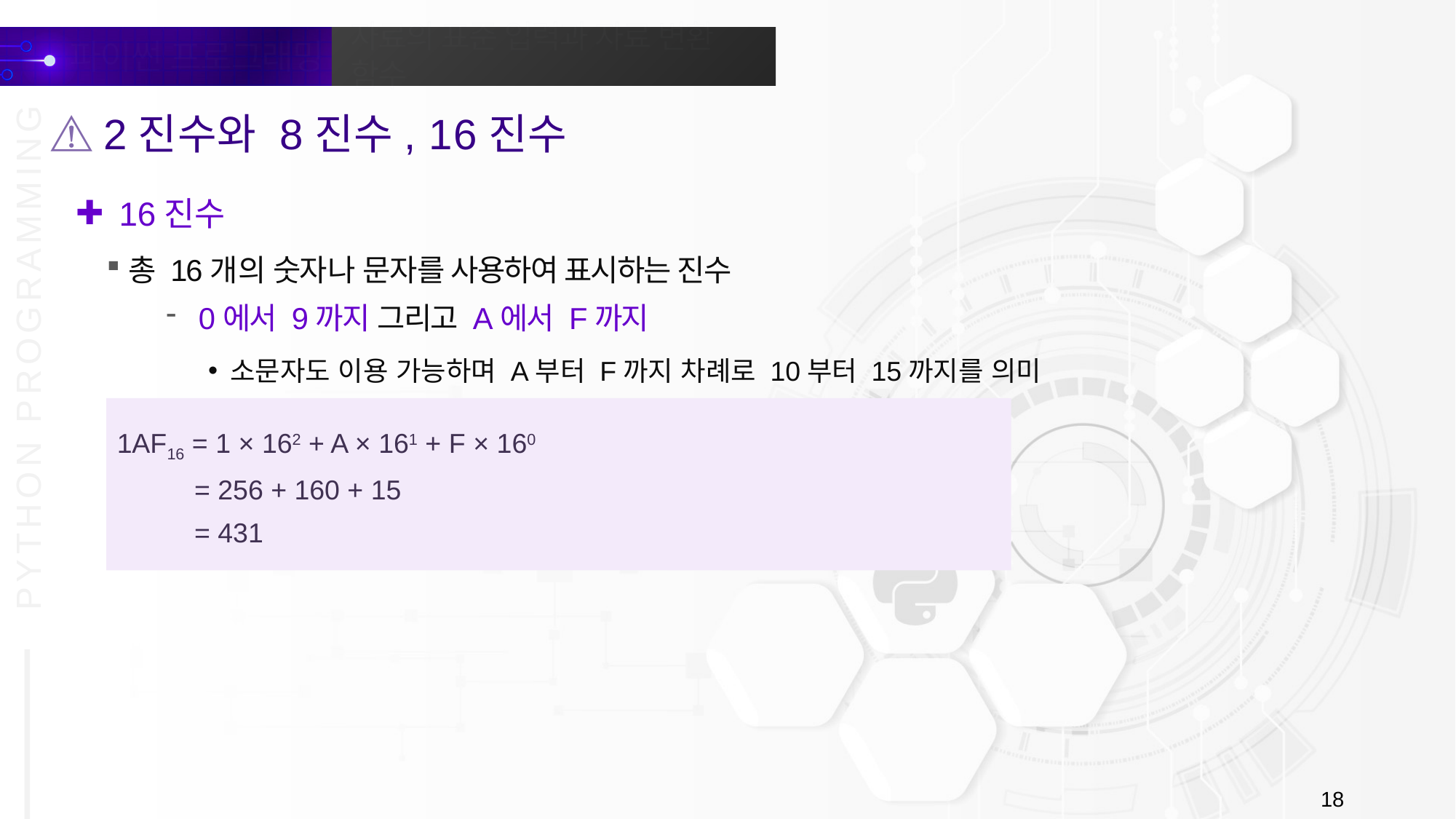

2진수와 8진수, 16진수
16진수
총 16개의 숫자나 문자를 사용하여 표시하는 진수
0에서 9까지 그리고 A에서 F까지
소문자도 이용 가능하며 A부터 F까지 차례로 10부터 15까지를 의미
1AF16 = 1 × 162 + A × 161 + F × 160
= 256 + 160 + 15
= 431
18